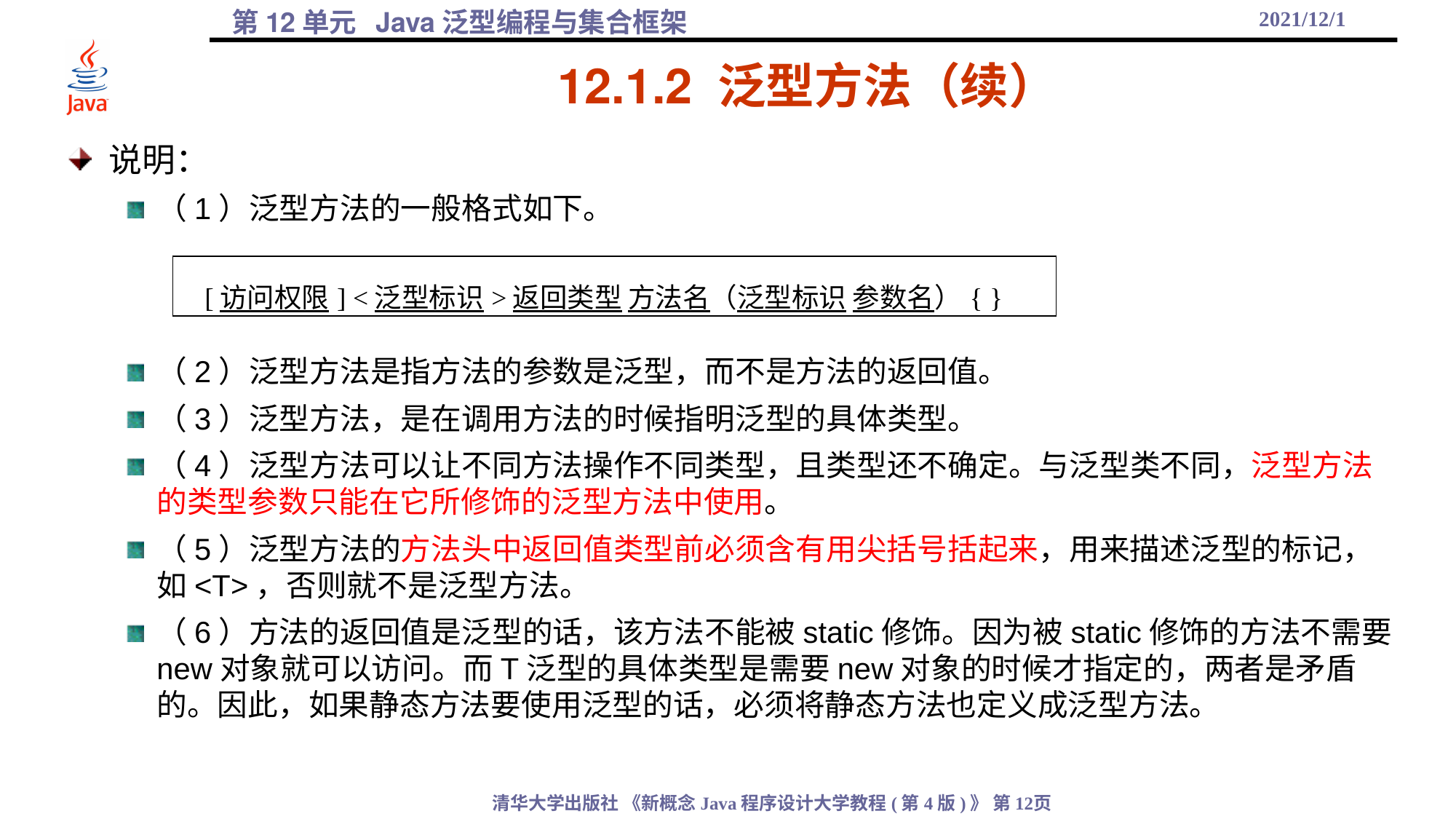

2021/12/1
# 12.1.2 泛型方法（续）
说明：
（1）泛型方法的一般格式如下。

（2）泛型方法是指方法的参数是泛型，而不是方法的返回值。
（3）泛型方法，是在调用方法的时候指明泛型的具体类型。
（4）泛型方法可以让不同方法操作不同类型，且类型还不确定。与泛型类不同，泛型方法的类型参数只能在它所修饰的泛型方法中使用。
（5）泛型方法的方法头中返回值类型前必须含有用尖括号括起来，用来描述泛型的标记，如<T>，否则就不是泛型方法。
（6）方法的返回值是泛型的话，该方法不能被static修饰。因为被static修饰的方法不需要new对象就可以访问。而T泛型的具体类型是需要new对象的时候才指定的，两者是矛盾的。因此，如果静态方法要使用泛型的话，必须将静态方法也定义成泛型方法。

| [访问权限] <泛型标识>返回类型 方法名（泛型标识 参数名）{ } |
| --- |